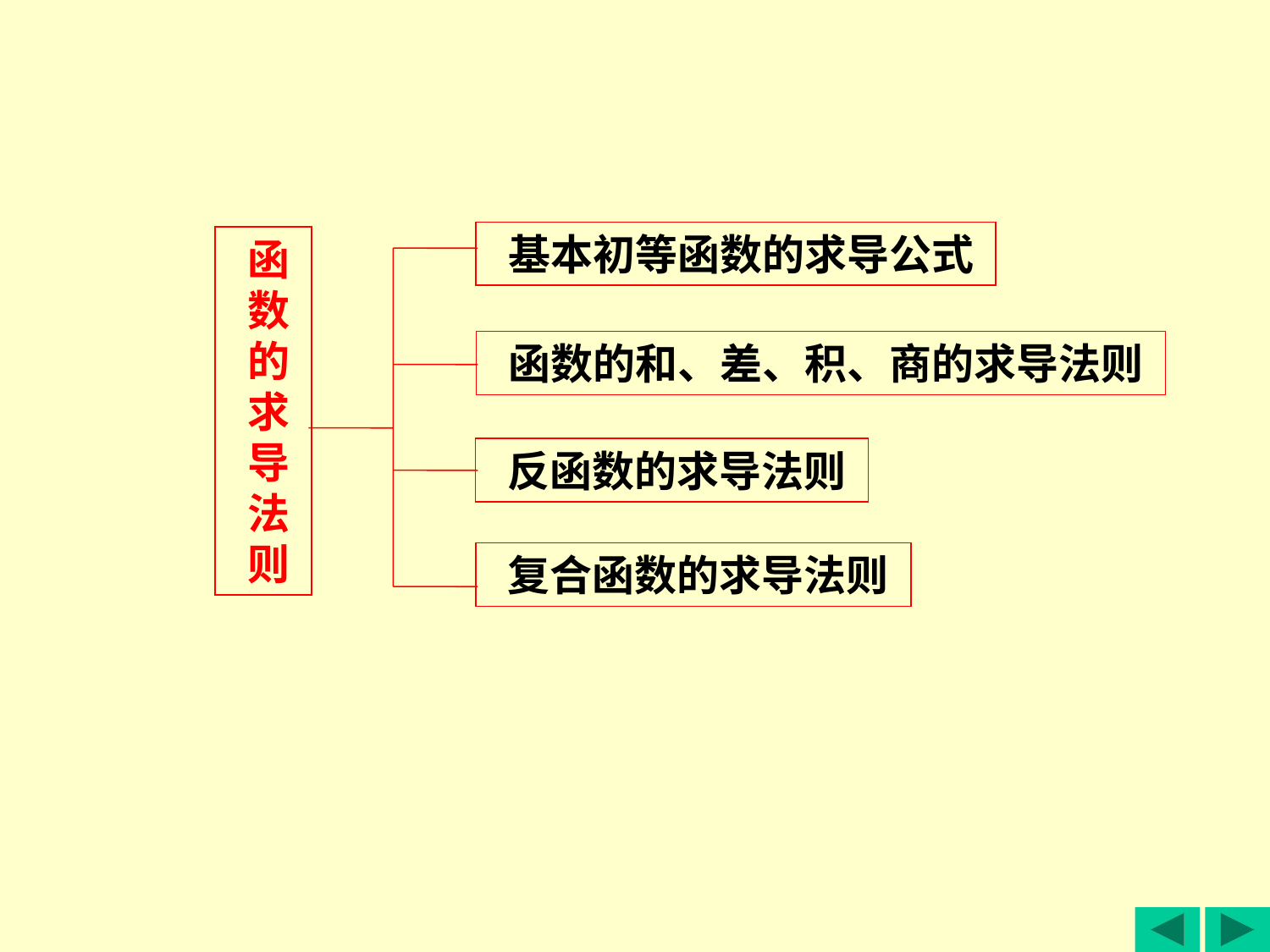

基本初等函数的求导公式
 函
 数
 的
 求
 导
 法
 则

 函数的和、差、积、商的求导法则

 反函数的求导法则

 复合函数的求导法则

1